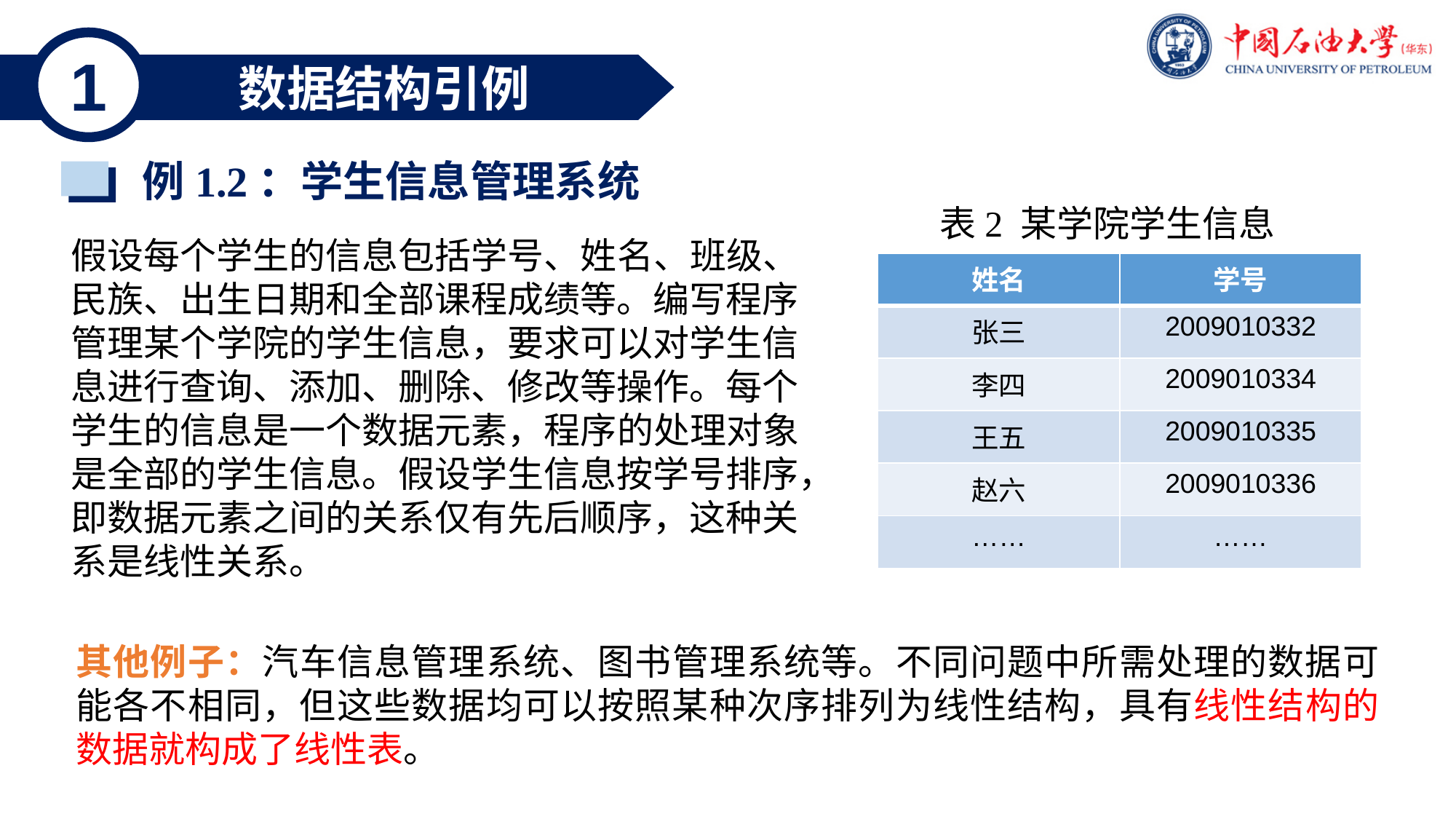

1
数据结构引例
例1.2：学生信息管理系统

表2 某学院学生信息
假设每个学生的信息包括学号、姓名、班级、民族、出生日期和全部课程成绩等。编写程序管理某个学院的学生信息，要求可以对学生信息进行查询、添加、删除、修改等操作。每个学生的信息是一个数据元素，程序的处理对象是全部的学生信息。假设学生信息按学号排序，即数据元素之间的关系仅有先后顺序，这种关系是线性关系。
| 姓名 | 学号 |
| --- | --- |
| 张三 | 2009010332 |
| 李四 | 2009010334 |
| 王五 | 2009010335 |
| 赵六 | 2009010336 |
| …… | …… |
其他例子：汽车信息管理系统、图书管理系统等。不同问题中所需处理的数据可能各不相同，但这些数据均可以按照某种次序排列为线性结构，具有线性结构的数据就构成了线性表。